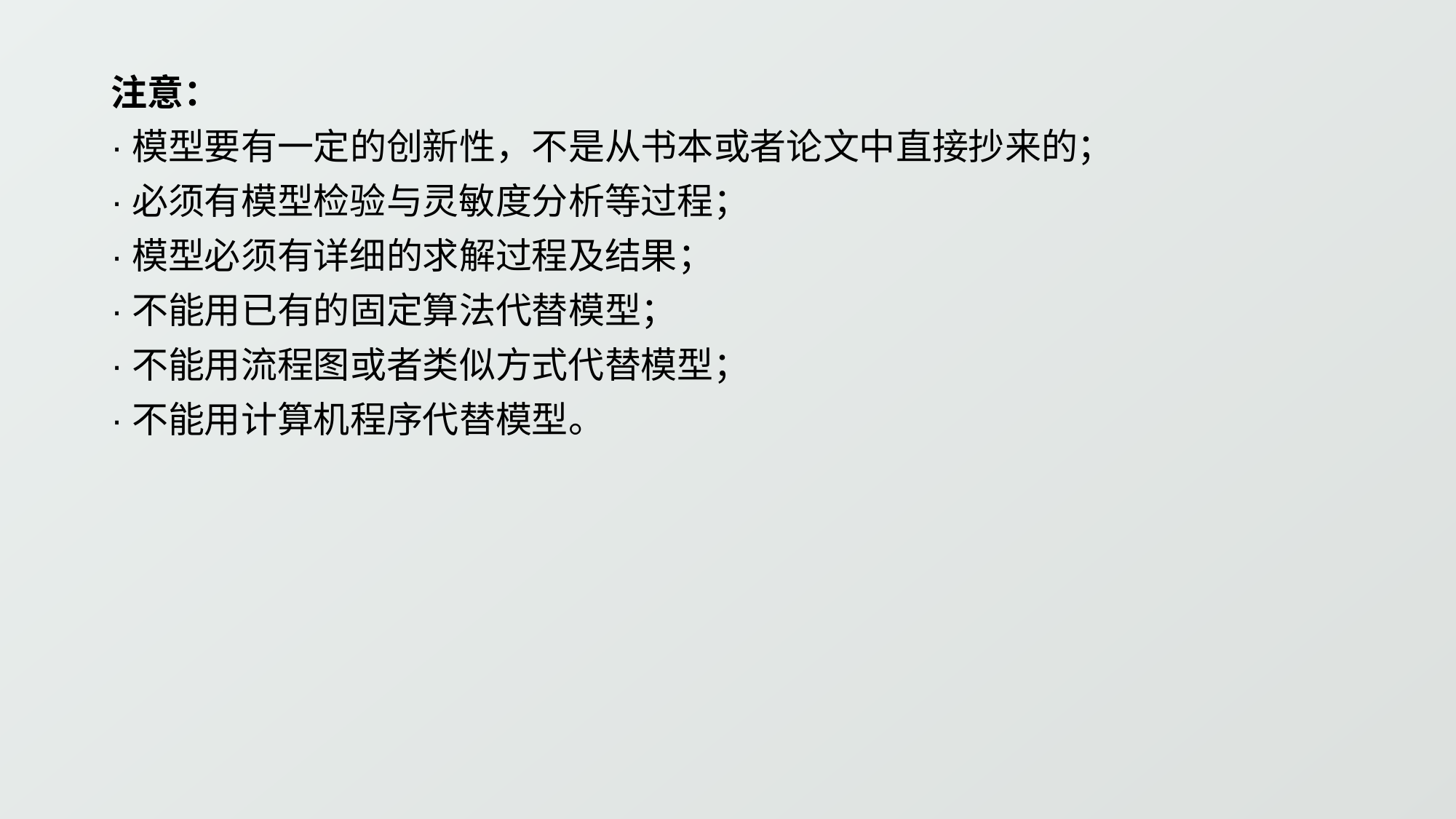

注意：
·模型要有一定的创新性，不是从书本或者论文中直接抄来的；
·必须有模型检验与灵敏度分析等过程；
·模型必须有详细的求解过程及结果；
·不能用已有的固定算法代替模型；
·不能用流程图或者类似方式代替模型；
·不能用计算机程序代替模型。